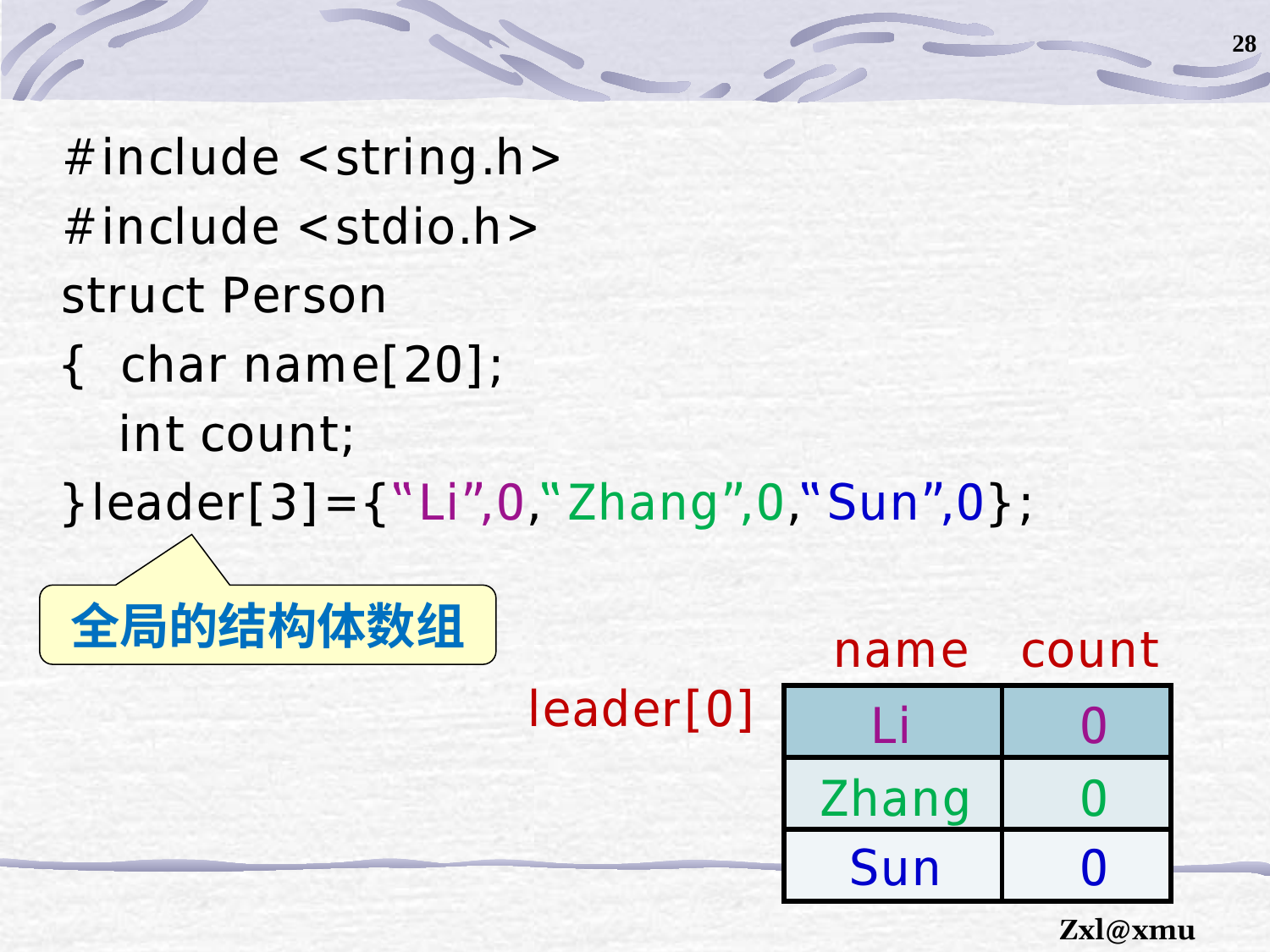

28
#include <string.h>
#include <stdio.h>
struct Person
{  char name[20];
    int count;
}leader[3]={“Li”,0,“Zhang”,0,“Sun”,0};
全局的结构体数组
name
count
leader[0]
|  |  |
| --- | --- |
|  |  |
|  |  |
Li
0
Zhang
0
Sun
0